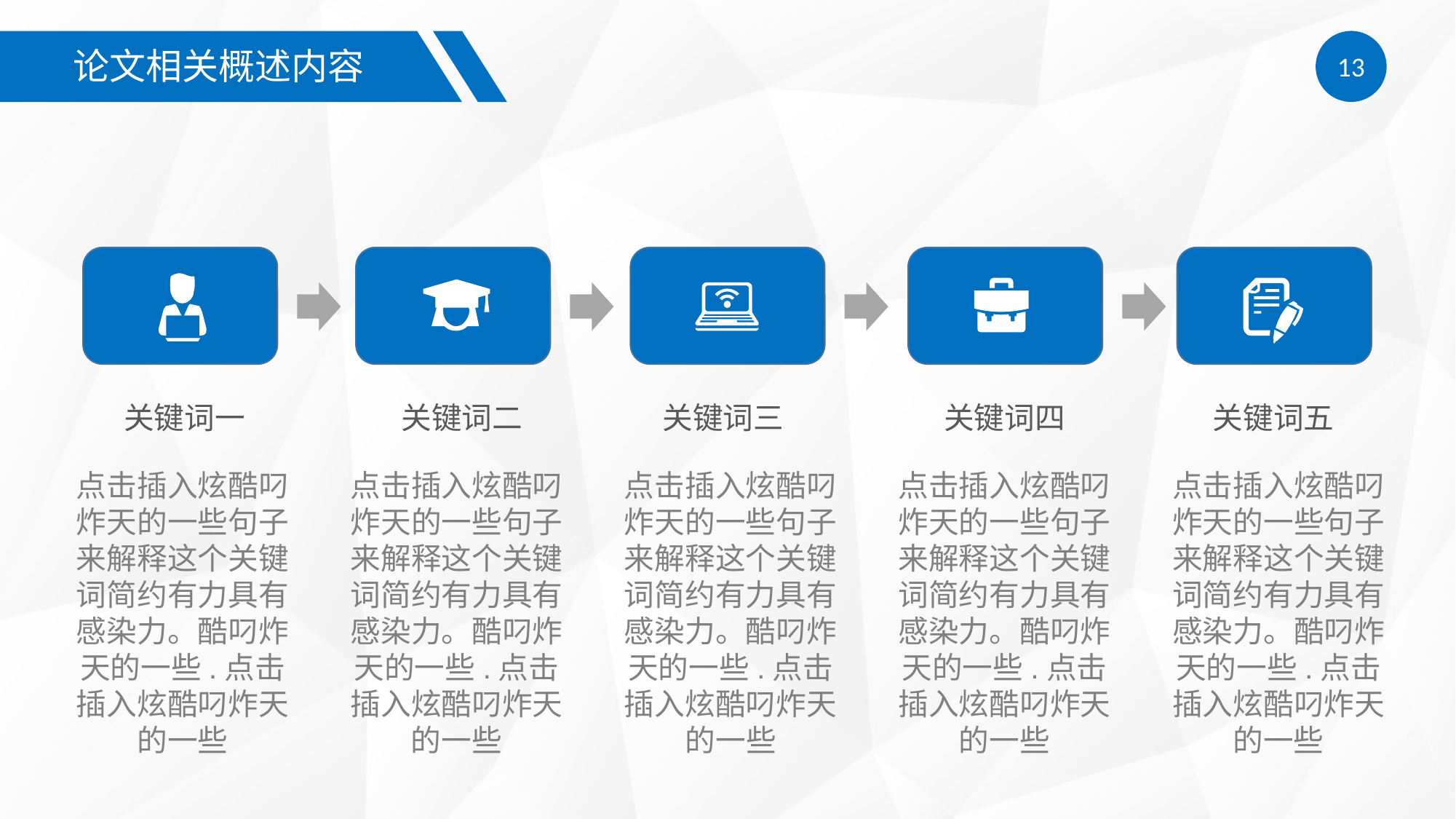

论文相关概述内容
13

关键词一
关键词二
关键词三
关键词四
关键词五
点击插入炫酷叼炸天的一些句子来解释这个关键词简约有力具有感染力。酷叼炸天的一些.点击插入炫酷叼炸天的一些
点击插入炫酷叼炸天的一些句子来解释这个关键词简约有力具有感染力。酷叼炸天的一些.点击插入炫酷叼炸天的一些
点击插入炫酷叼炸天的一些句子来解释这个关键词简约有力具有感染力。酷叼炸天的一些.点击插入炫酷叼炸天的一些
点击插入炫酷叼炸天的一些句子来解释这个关键词简约有力具有感染力。酷叼炸天的一些.点击插入炫酷叼炸天的一些
点击插入炫酷叼炸天的一些句子来解释这个关键词简约有力具有感染力。酷叼炸天的一些.点击插入炫酷叼炸天的一些